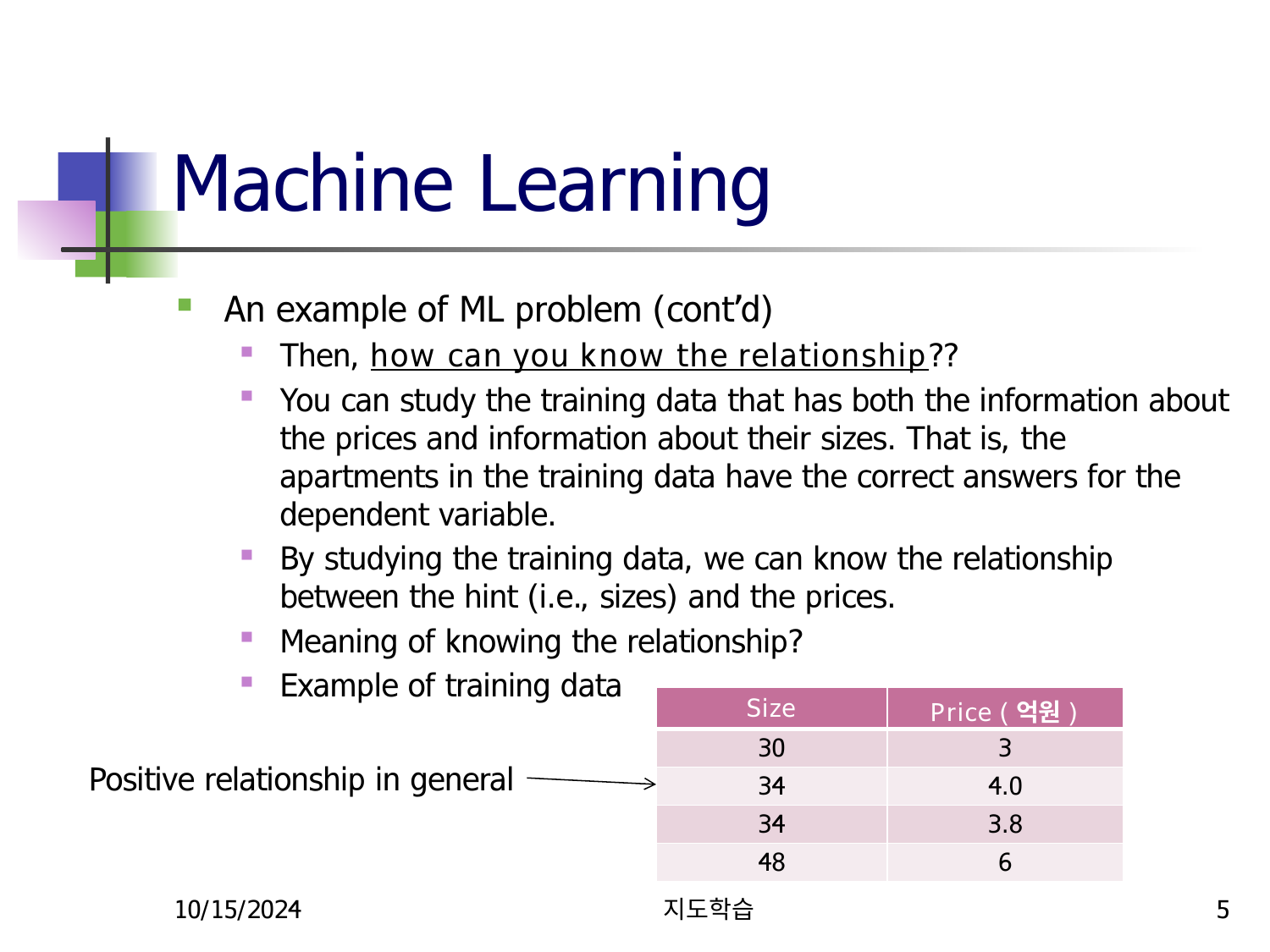

# Machine Learning
An example of ML problem (cont’d)
Then, how can you know the relationship??
You can study the training data that has both the information about the prices and information about their sizes. That is, the apartments in the training data have the correct answers for the dependent variable.
By studying the training data, we can know the relationship between the hint (i.e., sizes) and the prices.
Meaning of knowing the relationship?
Example of training data
| Size | Price (억원) |
| --- | --- |
| 30 | 3 |
| 34 | 4.0 |
| 34 | 3.8 |
| 48 | 6 |
Positive relationship in general
10/15/2024
지도학습
5